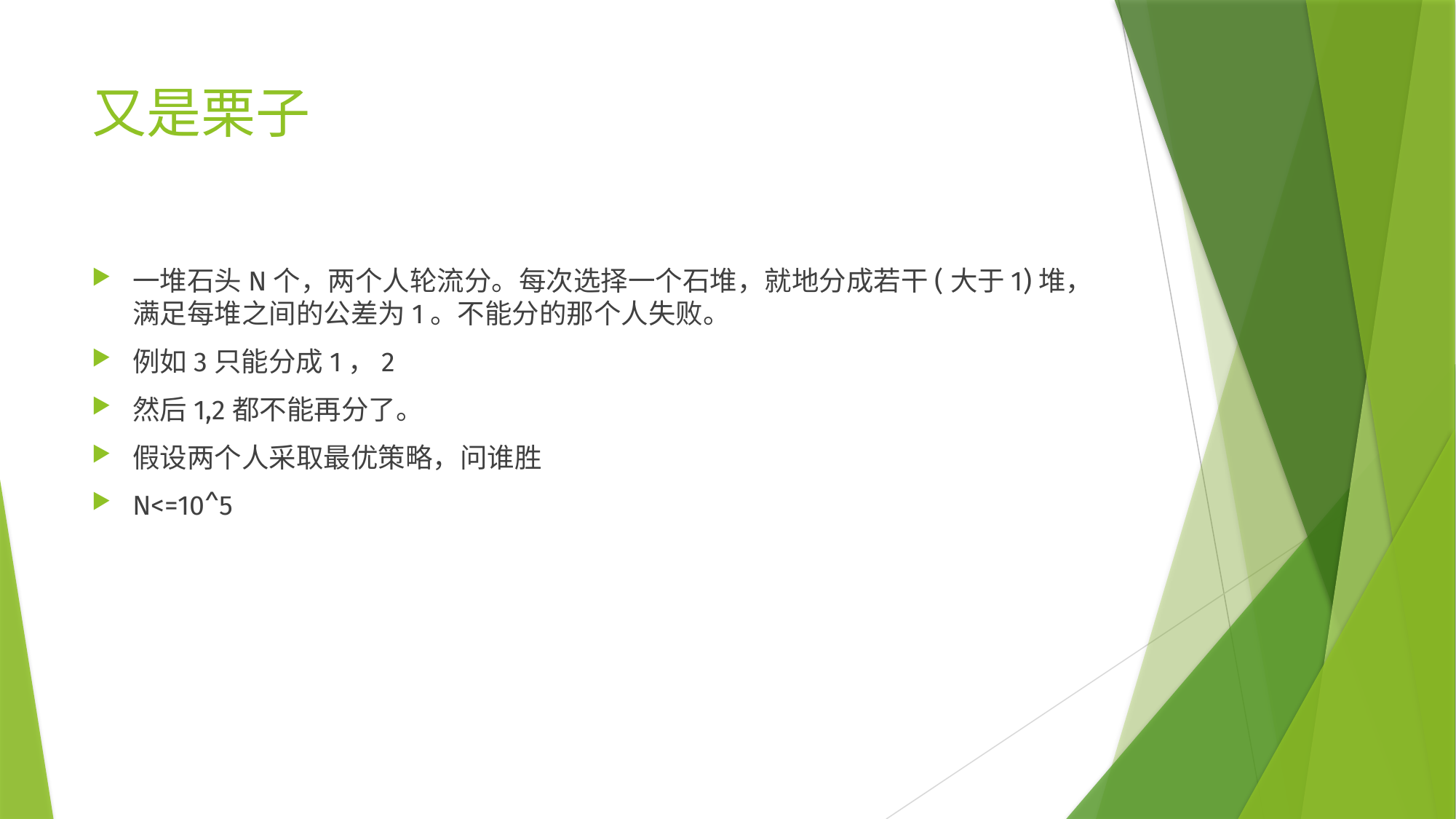

# 又是栗子
一堆石头N个，两个人轮流分。每次选择一个石堆，就地分成若干(大于1)堆，满足每堆之间的公差为1。不能分的那个人失败。
例如3只能分成1，2
然后1,2都不能再分了。
假设两个人采取最优策略，问谁胜
N<=10^5